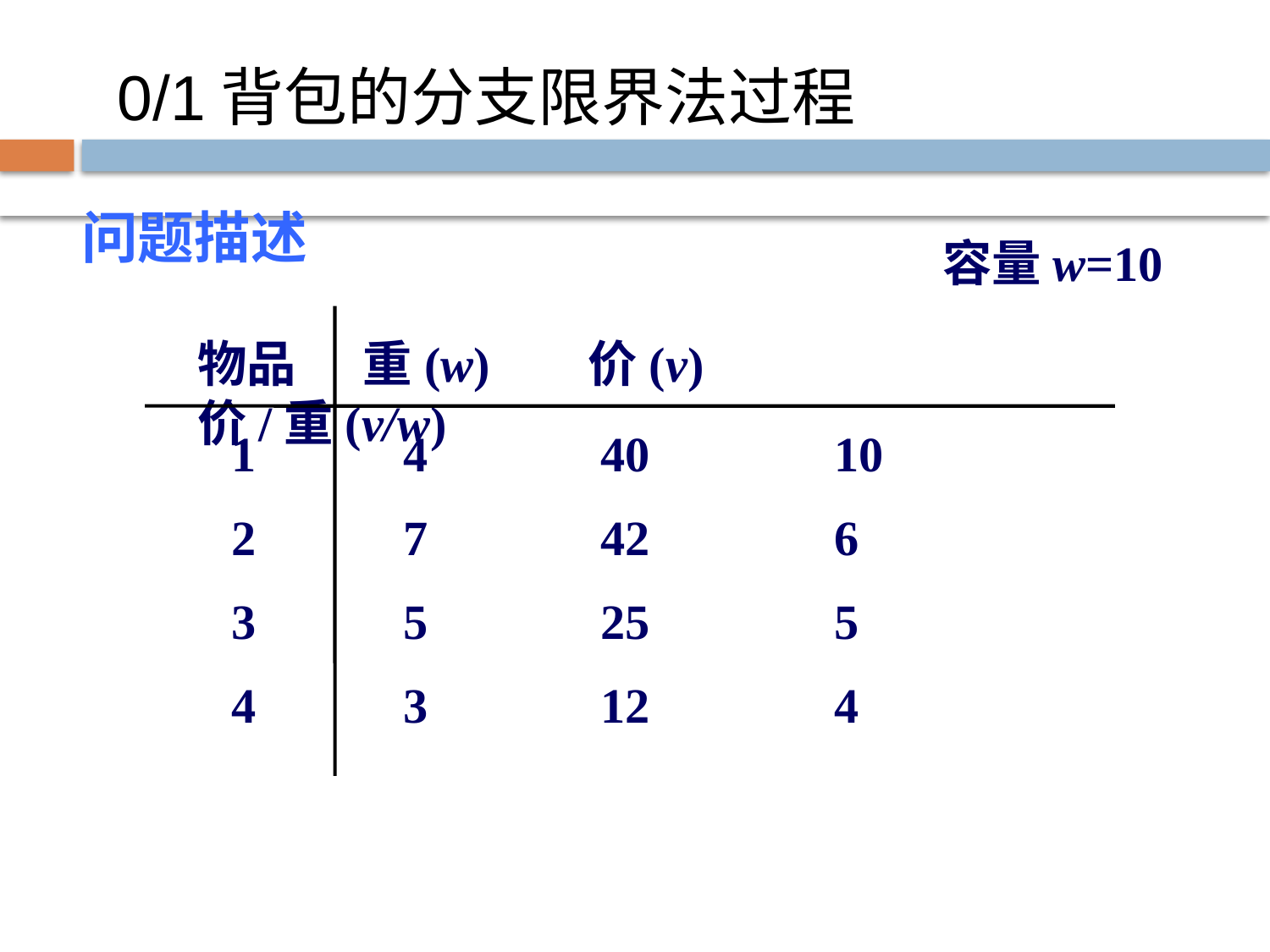

# 0/1背包的分支限界法过程
 问题描述
容量w=10

物品      重(w)       价(v)        价/重(v/w)

  1            4              40               10
  2            7              42               6
  3            5              25               5
  4            3              12               4